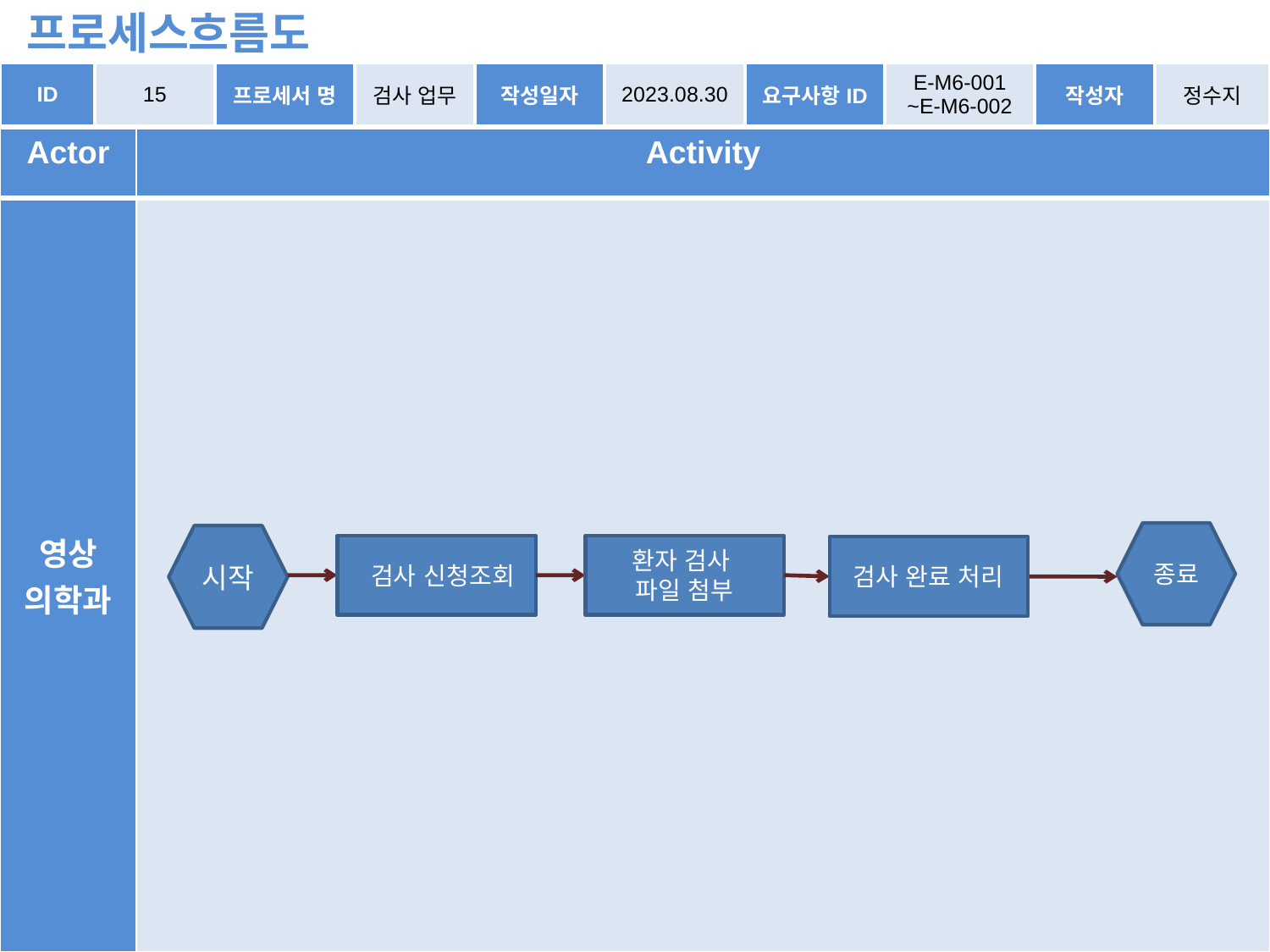

프로세스흐름도
| ID | 15 | 프로세서 명 | 검사 업무 | 작성일자 | 2023.08.30 | 요구사항ID | E-M6-001 ~E-M6-002 | 작성자 | 정수지 |
| --- | --- | --- | --- | --- | --- | --- | --- | --- | --- |
| Actor | Activity |
| --- | --- |
| 영상 의학과 |  |
종료
시작
 검사 신청조회
환자 검사
파일 첨부
검사 완료 처리